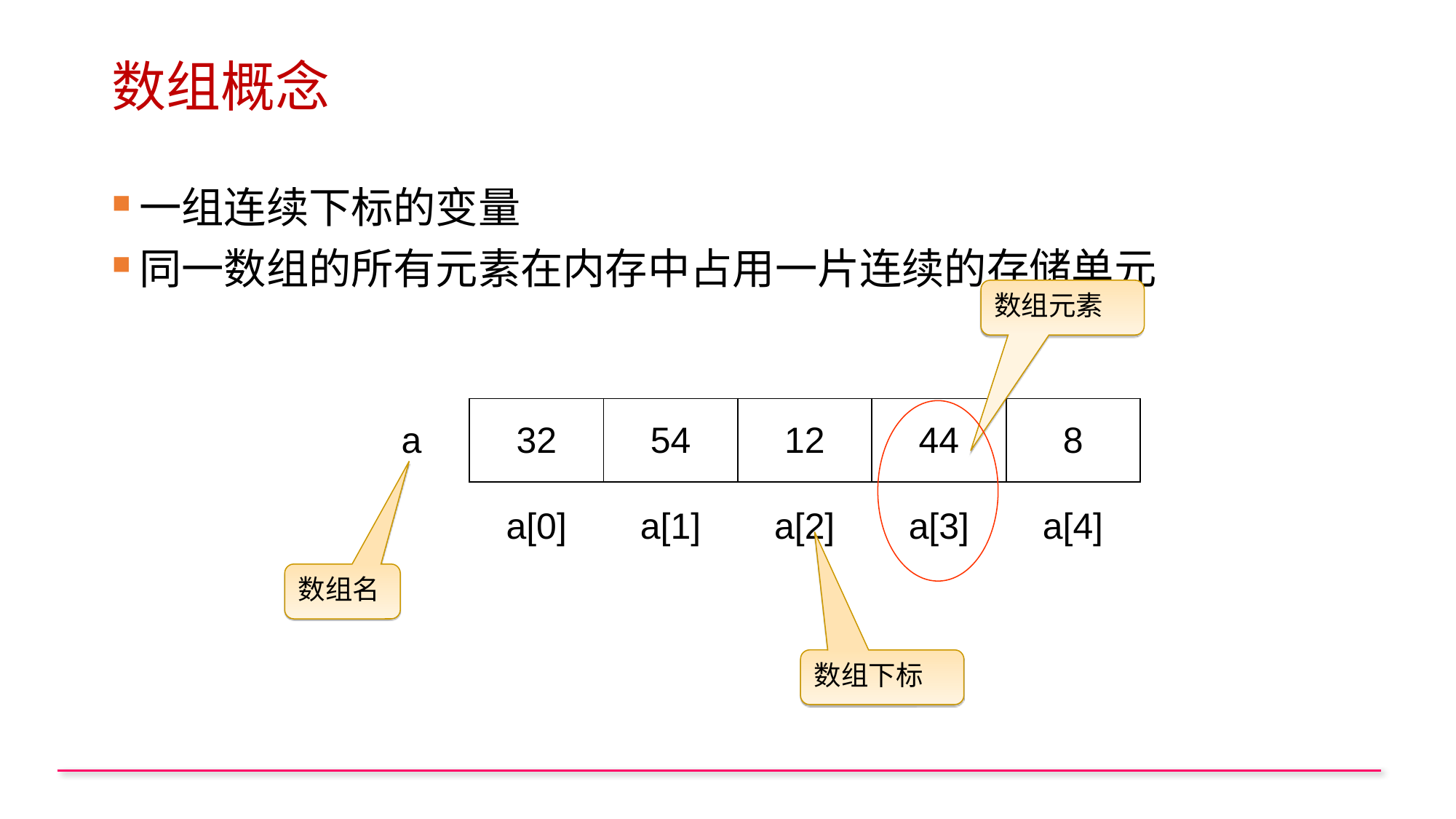

# 数组概念
一组连续下标的变量
同一数组的所有元素在内存中占用一片连续的存储单元

数组元素
|  |  |  |  |  |  |
| --- | --- | --- | --- | --- | --- |
| a | 32 | 54 | 12 | 44 | 8 |
|  | a[0] | a[1] | a[2] | a[3] | a[4] |

数组名
数组下标